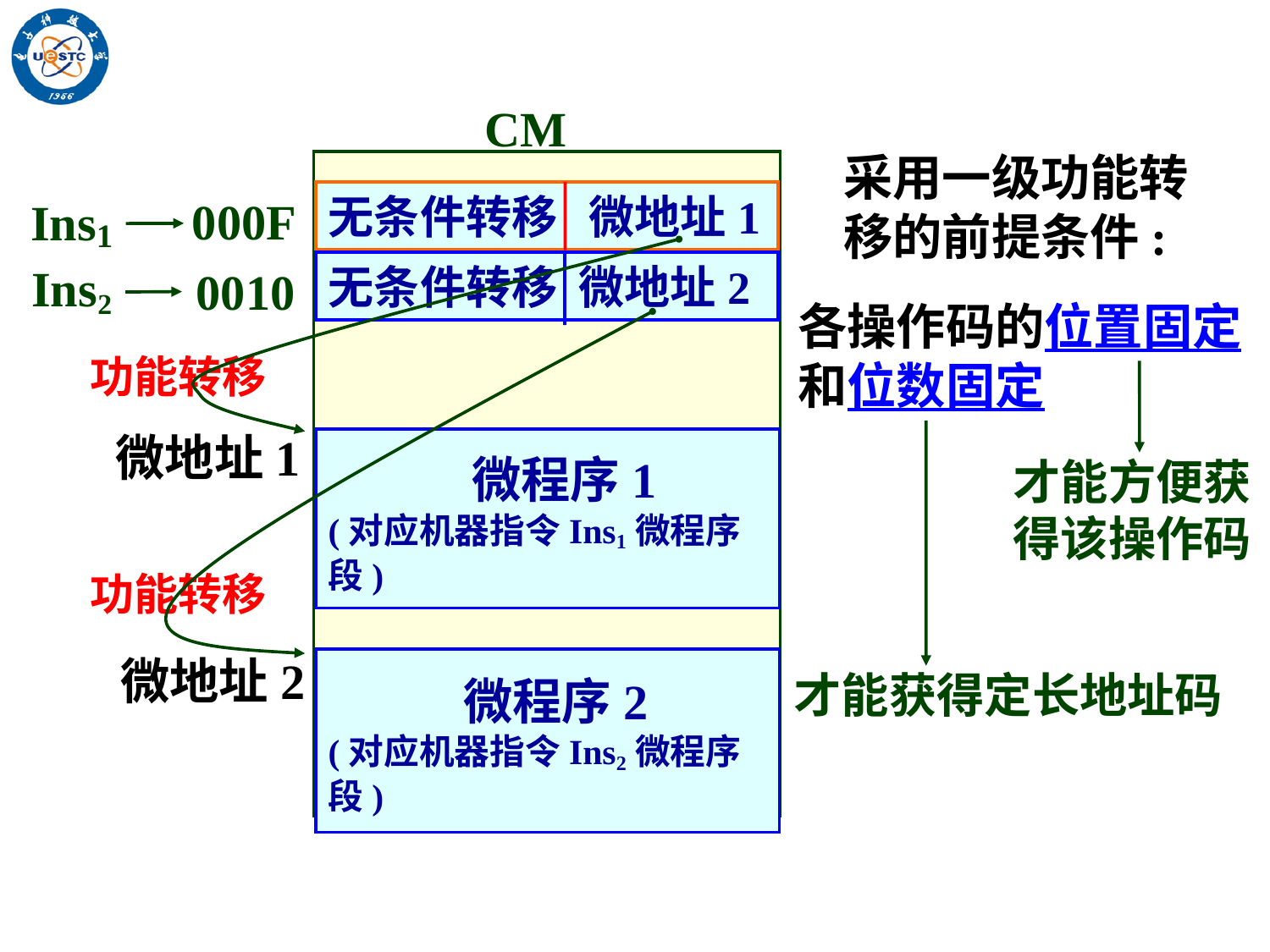

CM

采用一级功能转移的前提条件:
Ins1
000F

无条件转移   微地址1

Ins2
0010

无条件转移  微地址2

各操作码的位置固定和位数固定

功能转移

微地址1

           微程序1
(对应机器指令Ins1微程序段)

才能方便获得该操作码
功能转移
微地址2
           微程序2
(对应机器指令Ins2微程序段)

才能获得定长地址码